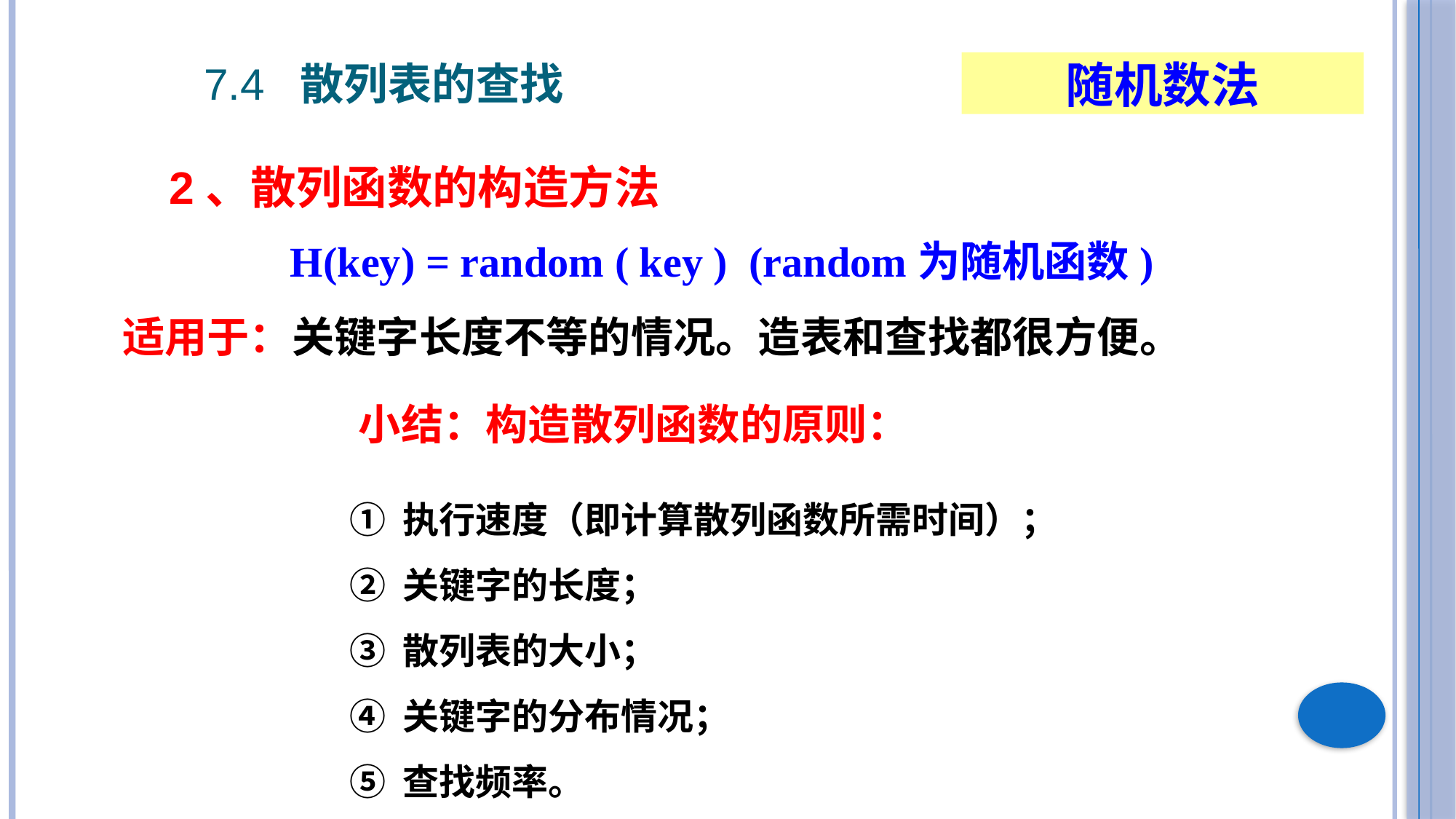

7.4  散列表的查找
随机数法
2、散列函数的构造方法
H(key) = random ( key )  (random为随机函数)
适用于：关键字长度不等的情况。造表和查找都很方便。
小结：构造散列函数的原则：
① 执行速度（即计算散列函数所需时间）；
② 关键字的长度；
③ 散列表的大小；
④ 关键字的分布情况；
⑤ 查找频率。